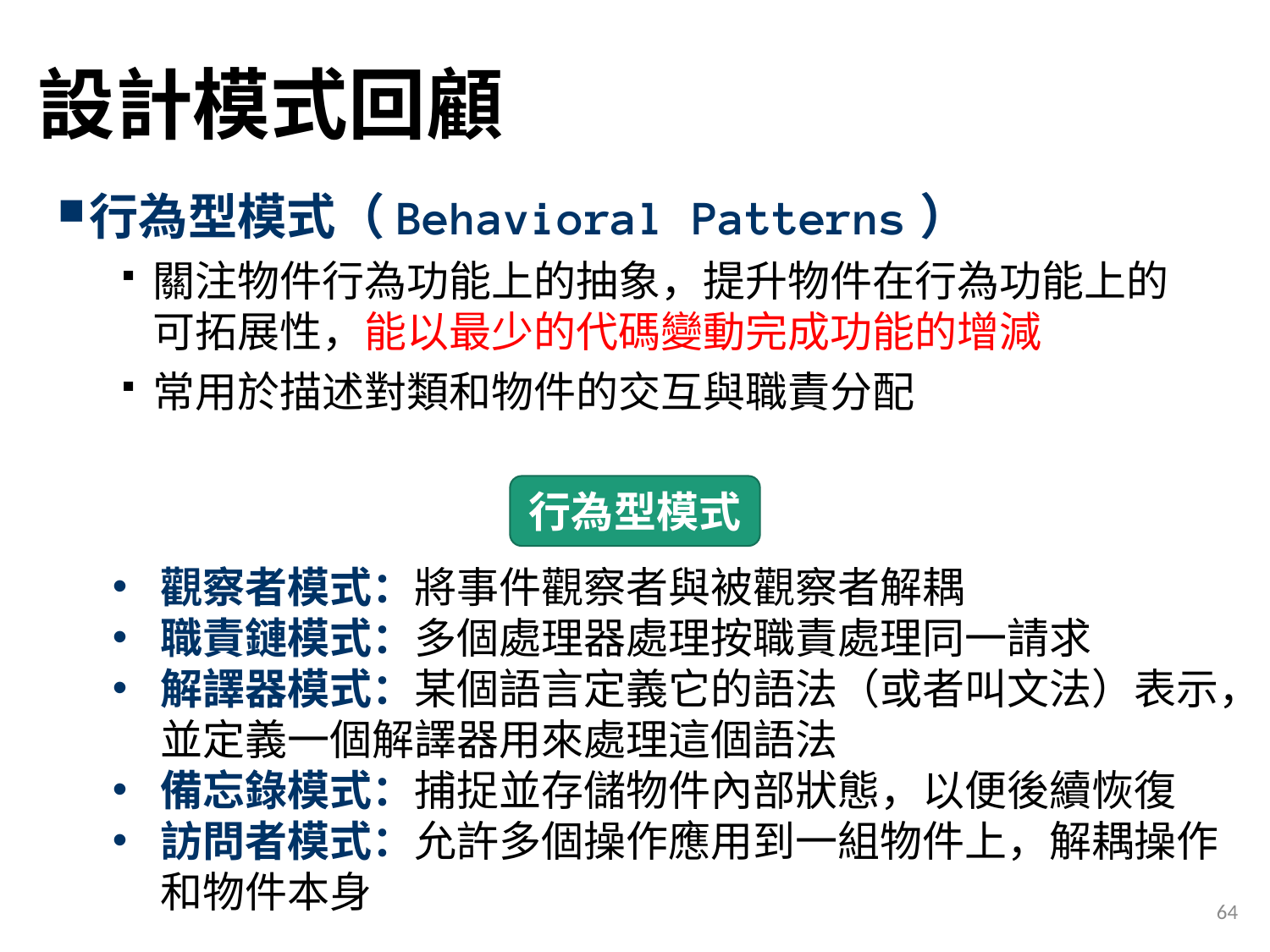

# 設計模式回顧
行為型模式（Behavioral Patterns）
關注物件行為功能上的抽象，提升物件在行為功能上的可拓展性，能以最少的代碼變動完成功能的增減
常用於描述對類和物件的交互與職責分配

行為型模式
觀察者模式：將事件觀察者與被觀察者解耦
職責鏈模式：多個處理器處理按職責處理同一請求
解譯器模式：某個語言定義它的語法（或者叫文法）表示，並定義一個解譯器用來處理這個語法
備忘錄模式：捕捉並存儲物件內部狀態，以便後續恢復
訪問者模式：允許多個操作應用到一組物件上，解耦操作和物件本身
64